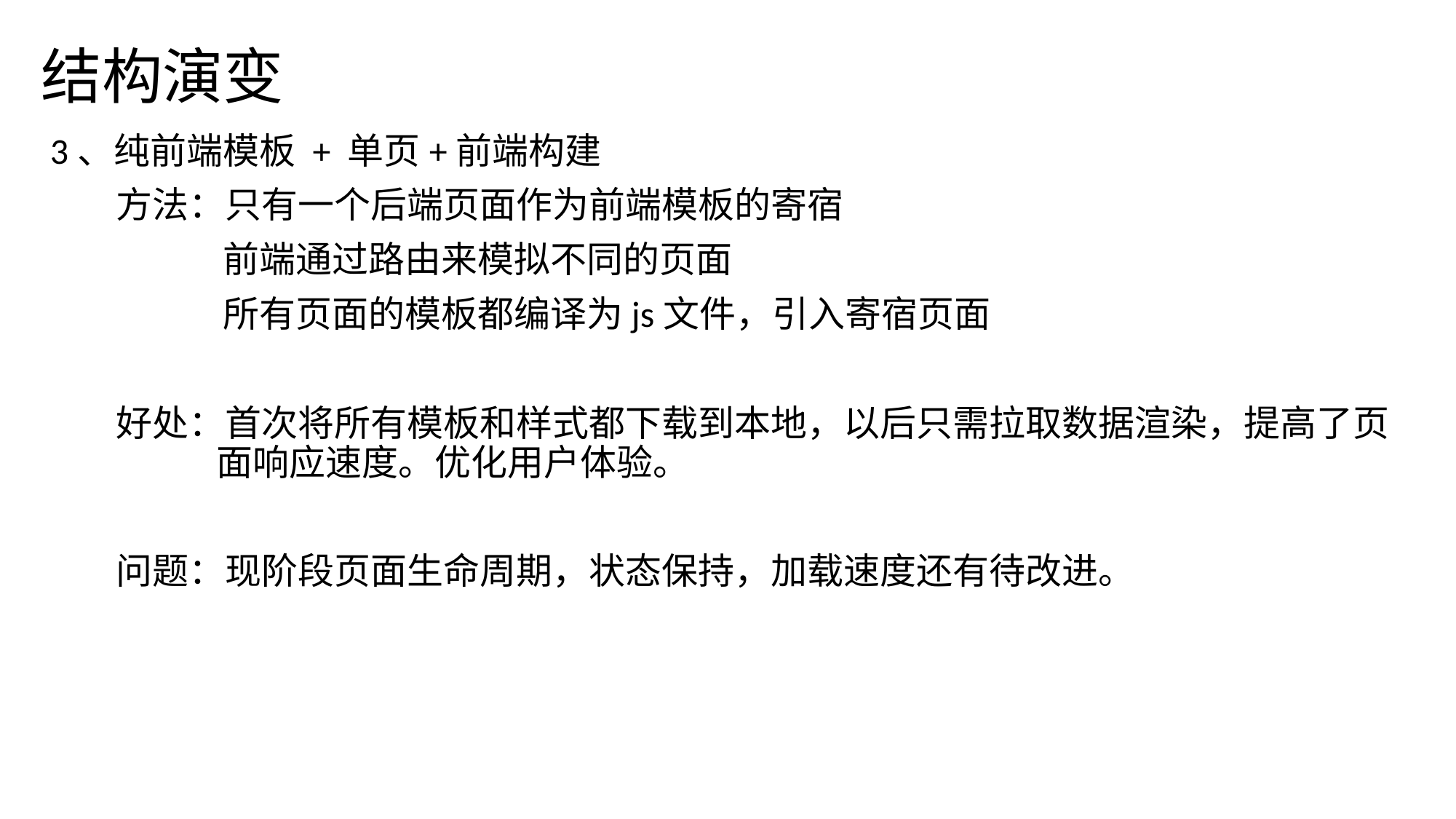

# 结构演变
3、纯前端模板 + 单页+前端构建
       方法：只有一个后端页面作为前端模板的寄宿
                    前端通过路由来模拟不同的页面
                    所有页面的模板都编译为js文件，引入寄宿页面

       好处：首次将所有模板和样式都下载到本地，以后只需拉取数据渲染，提高了页	       面响应速度。优化用户体验。

       问题：现阶段页面生命周期，状态保持，加载速度还有待改进。